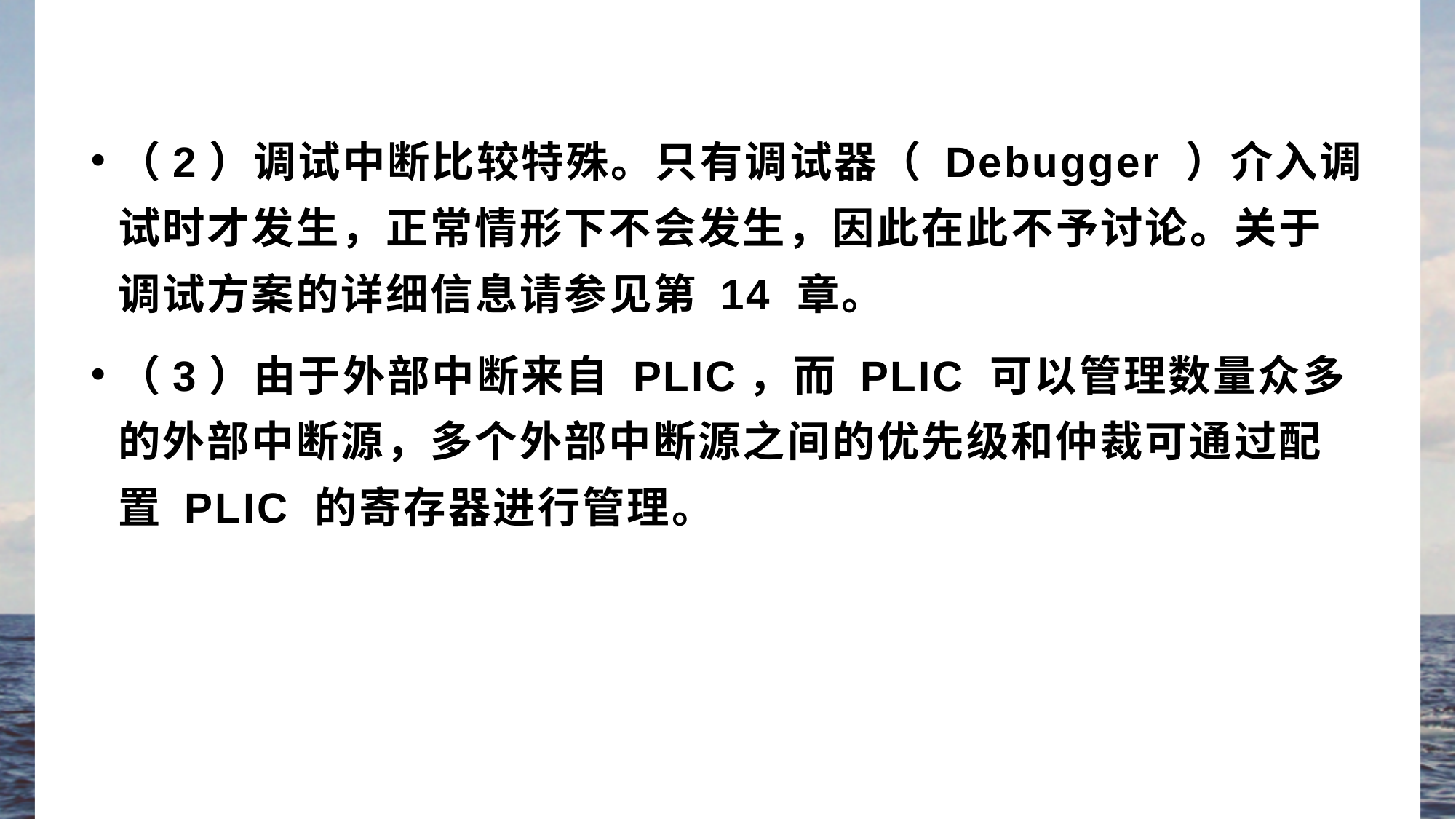

#
（2）调试中断比较特殊。只有调试器（ Debugger ）介入调试时才发生，正常情形下不会发生，因此在此不予讨论。关于调试方案的详细信息请参见第 14 章。
（3）由于外部中断来自 PLIC，而 PLIC 可以管理数量众多的外部中断源，多个外部中断源之间的优先级和仲裁可通过配置 PLIC 的寄存器进行管理。